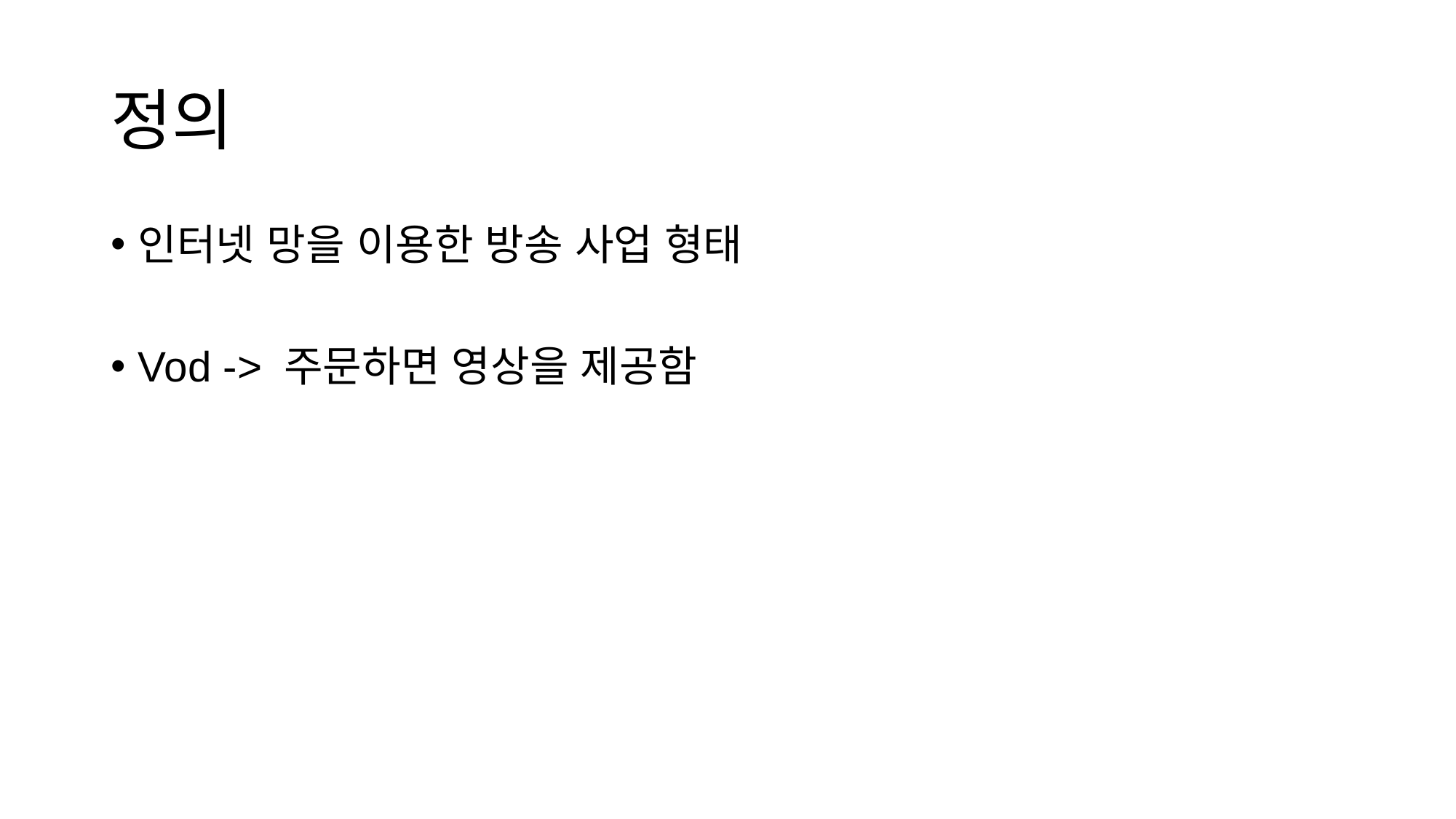

# 정의
인터넷 망을 이용한 방송 사업 형태

Vod -> 주문하면 영상을 제공함